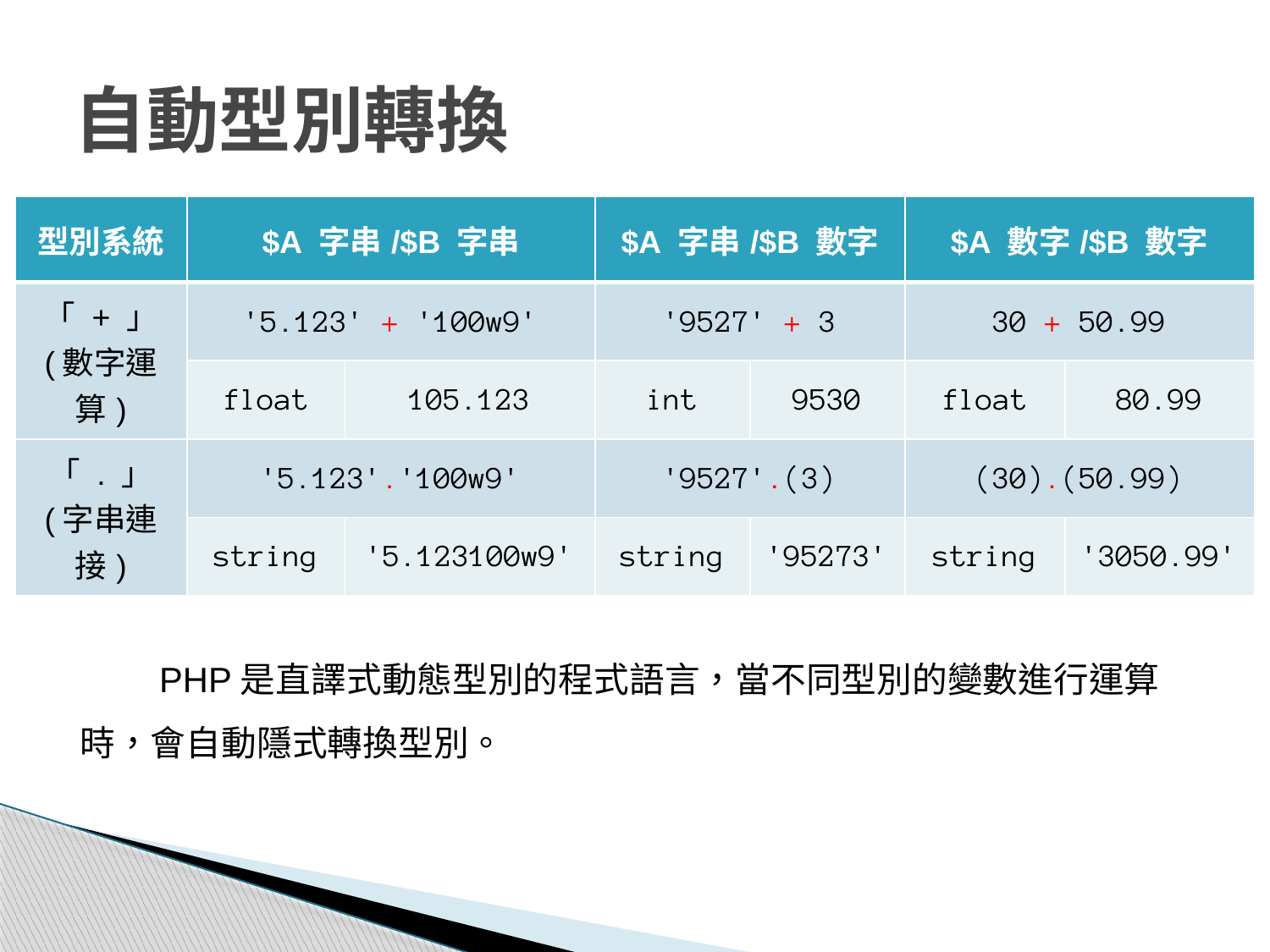

自動型別轉換
| 型別系統 | $A 字串/$B 字串 |  | $A 字串/$B 數字 |  | $A 數字/$B 數字 |  |
| --- | --- | --- | --- | --- | --- | --- |
| 「 + 」 (數字運算) | '5.123' + '100w9' |  | '9527' + 3 |  | 30 + 50.99 |  |
|  | float | 105.123 | int | 9530 | float | 80.99 |
| 「 . 」 (字串連接) | '5.123'.'100w9' |  | '9527'.(3) |  | (30).(50.99) |  |
|  | string | '5.123100w9' | string | '95273' | string | '3050.99' |
　　PHP是直譯式動態型別的程式語言，當不同型別的變數進行運算時，會自動隱式轉換型別。